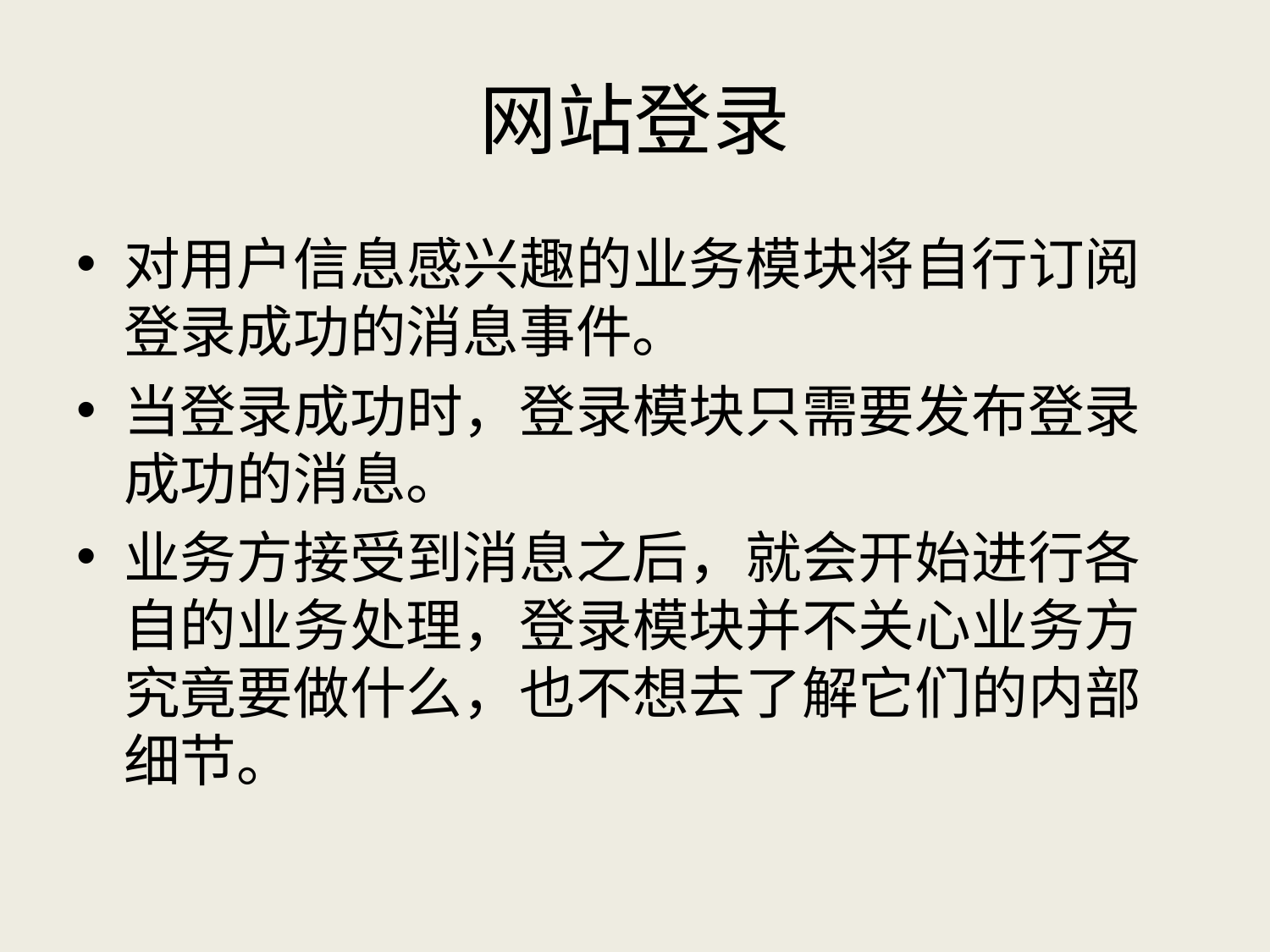

# 网站登录
对用户信息感兴趣的业务模块将自行订阅登录成功的消息事件。
当登录成功时，登录模块只需要发布登录成功的消息。
业务方接受到消息之后，就会开始进行各自的业务处理，登录模块并不关心业务方究竟要做什么，也不想去了解它们的内部细节。